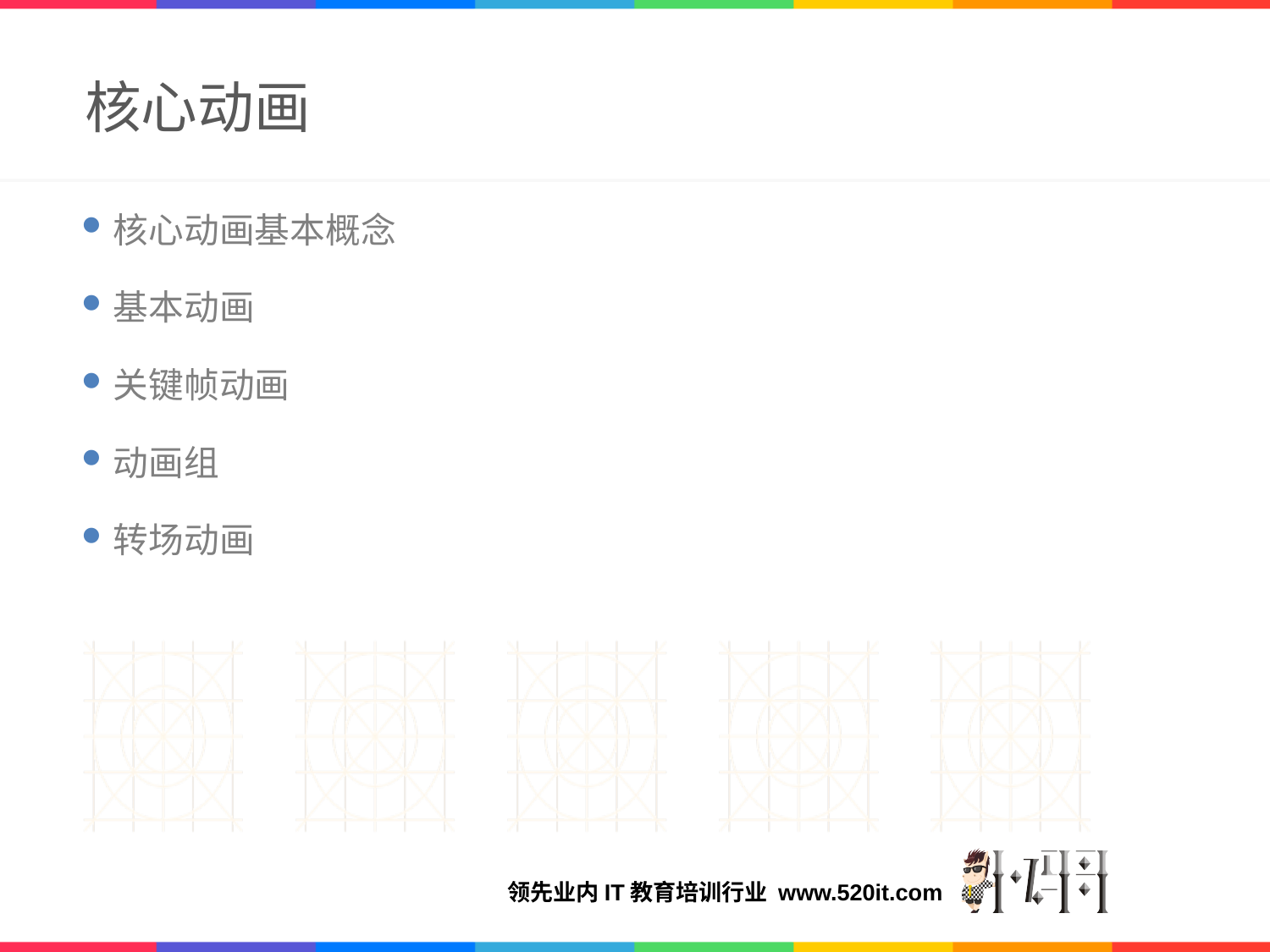

# 核心动画
核心动画基本概念
基本动画
关键帧动画
动画组
转场动画